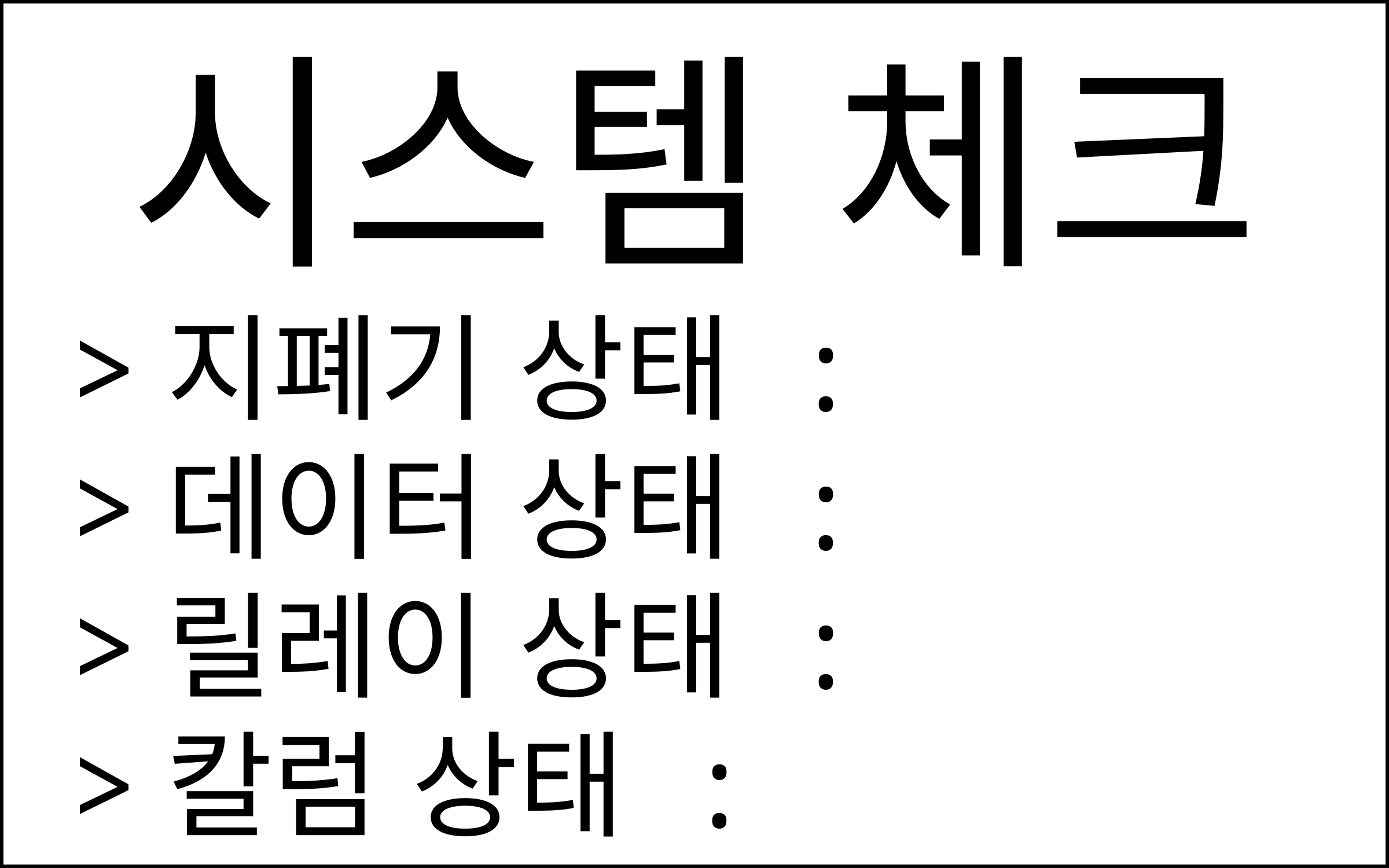

시스템 체크
 >지폐기 상태 :
 >데이터 상태 :
 >릴레이 상태 :
 >칼럼 상태 :